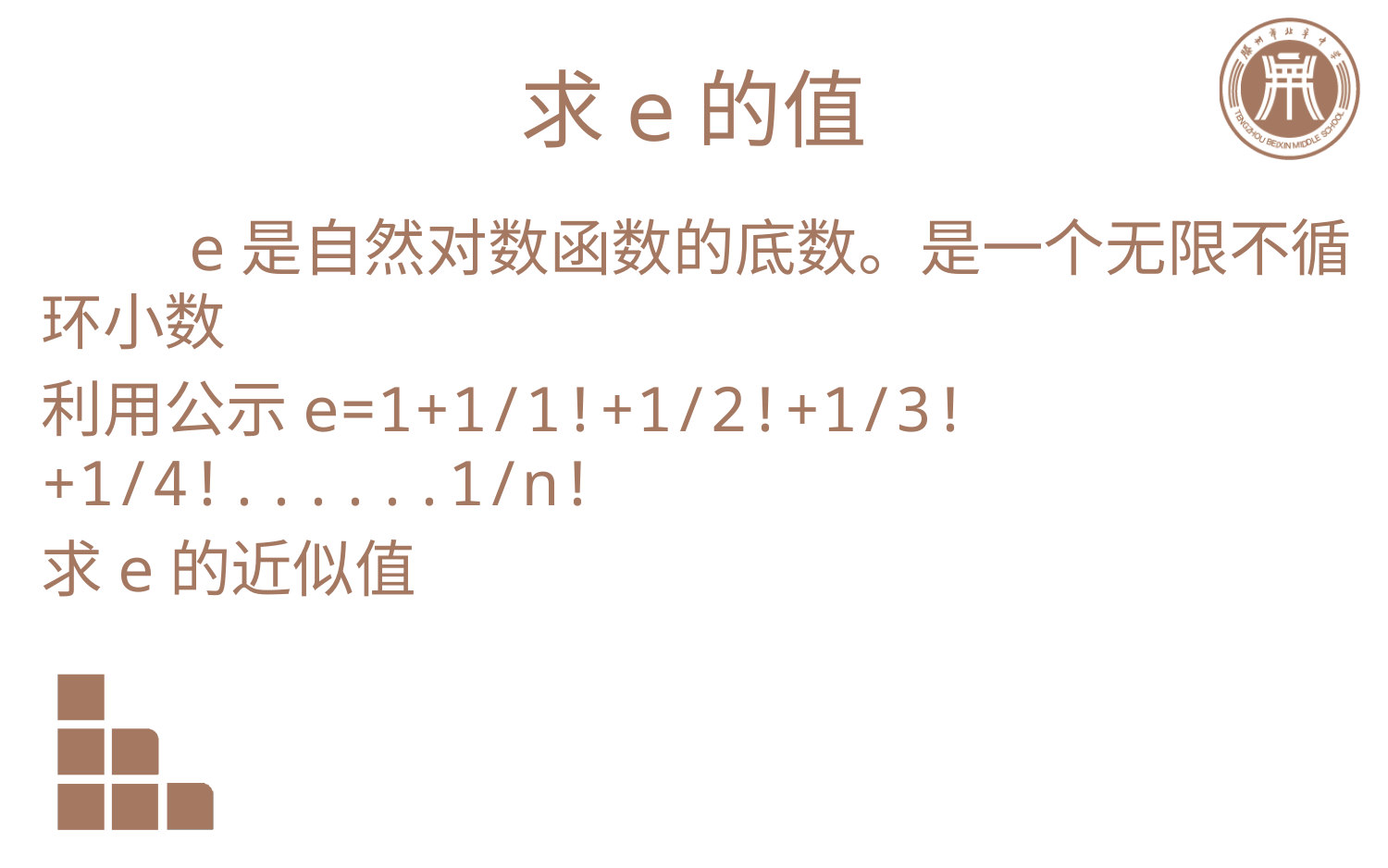

# 求e的值
    e是自然对数函数的底数。是一个无限不循环小数
利用公示e=1+1/1!+1/2!+1/3!+1/4!......1/n!
求e的近似值